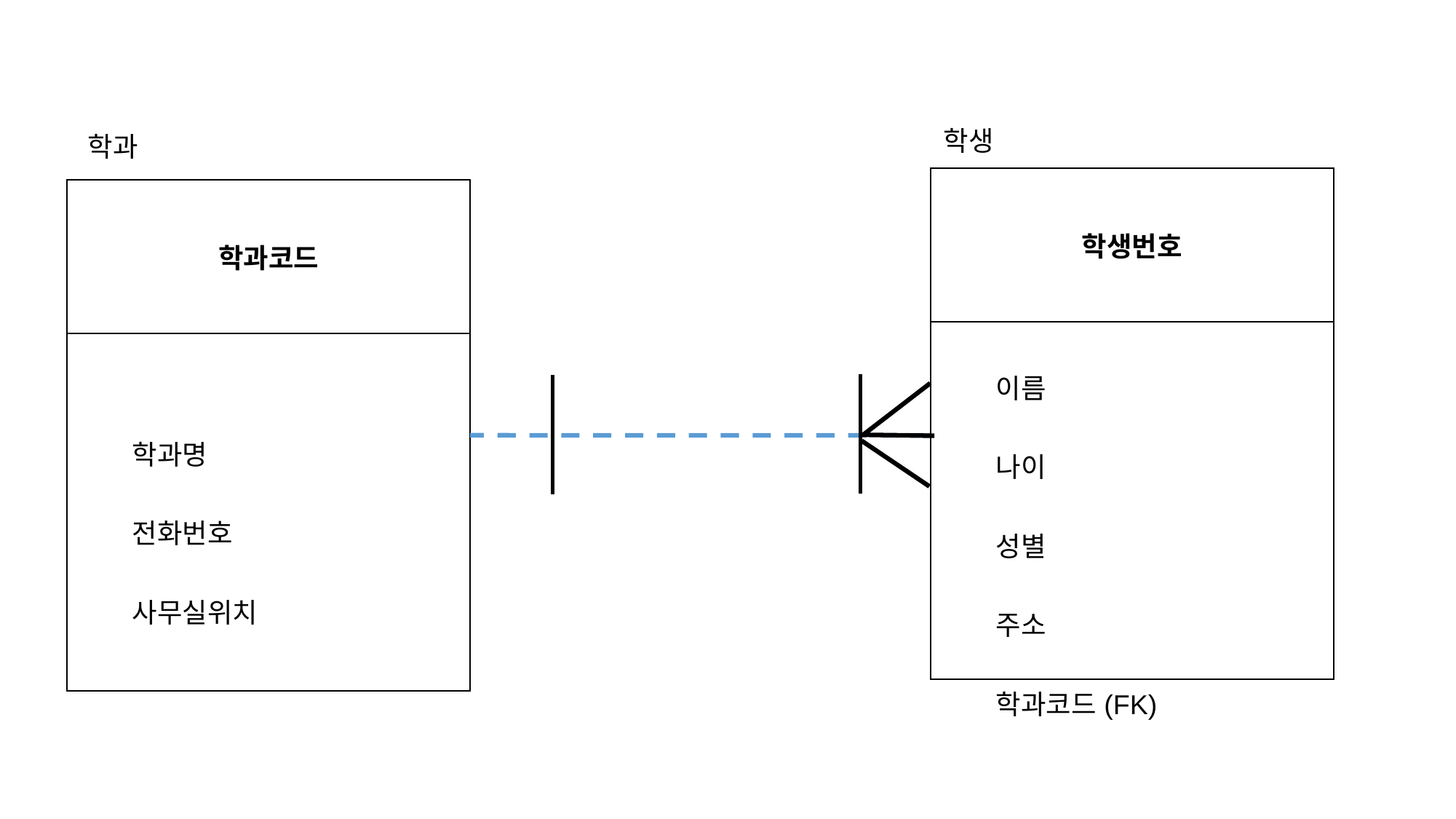

학생
학과
| 학생번호 |
| --- |
| 이름 나이 성별 주소 학과코드(FK) |
| 학과코드 |
| --- |
| 학과명 전화번호 사무실위치 |